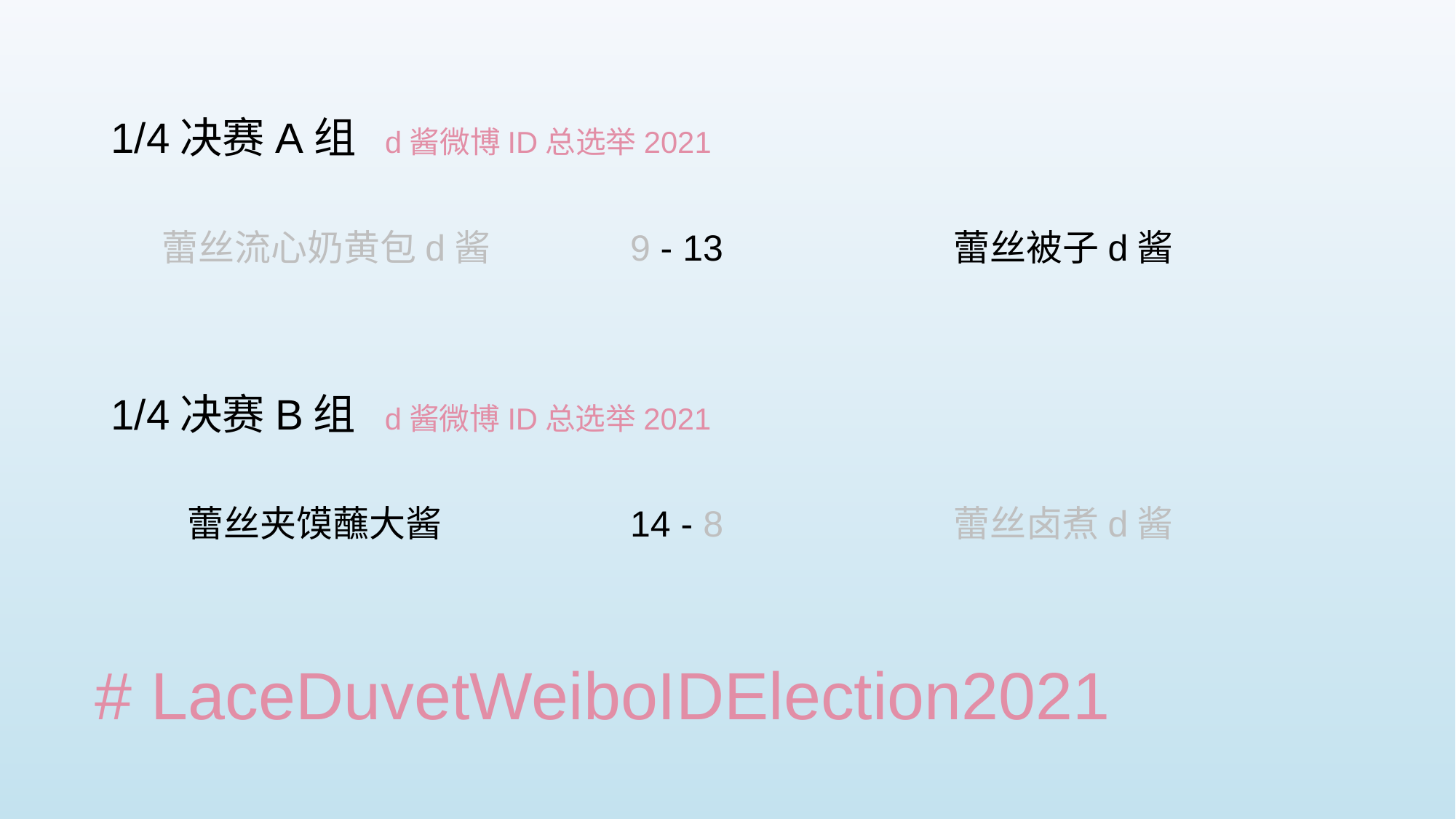

1/4决赛A组  d酱微博ID总选举2021
蕾丝流心奶黄包d酱
9 - 13
蕾丝被子d酱
1/4决赛B组  d酱微博ID总选举2021
蕾丝夹馍蘸大酱
14 - 8
蕾丝卤煮d酱
# # LaceDuvetWeiboIDElection2021